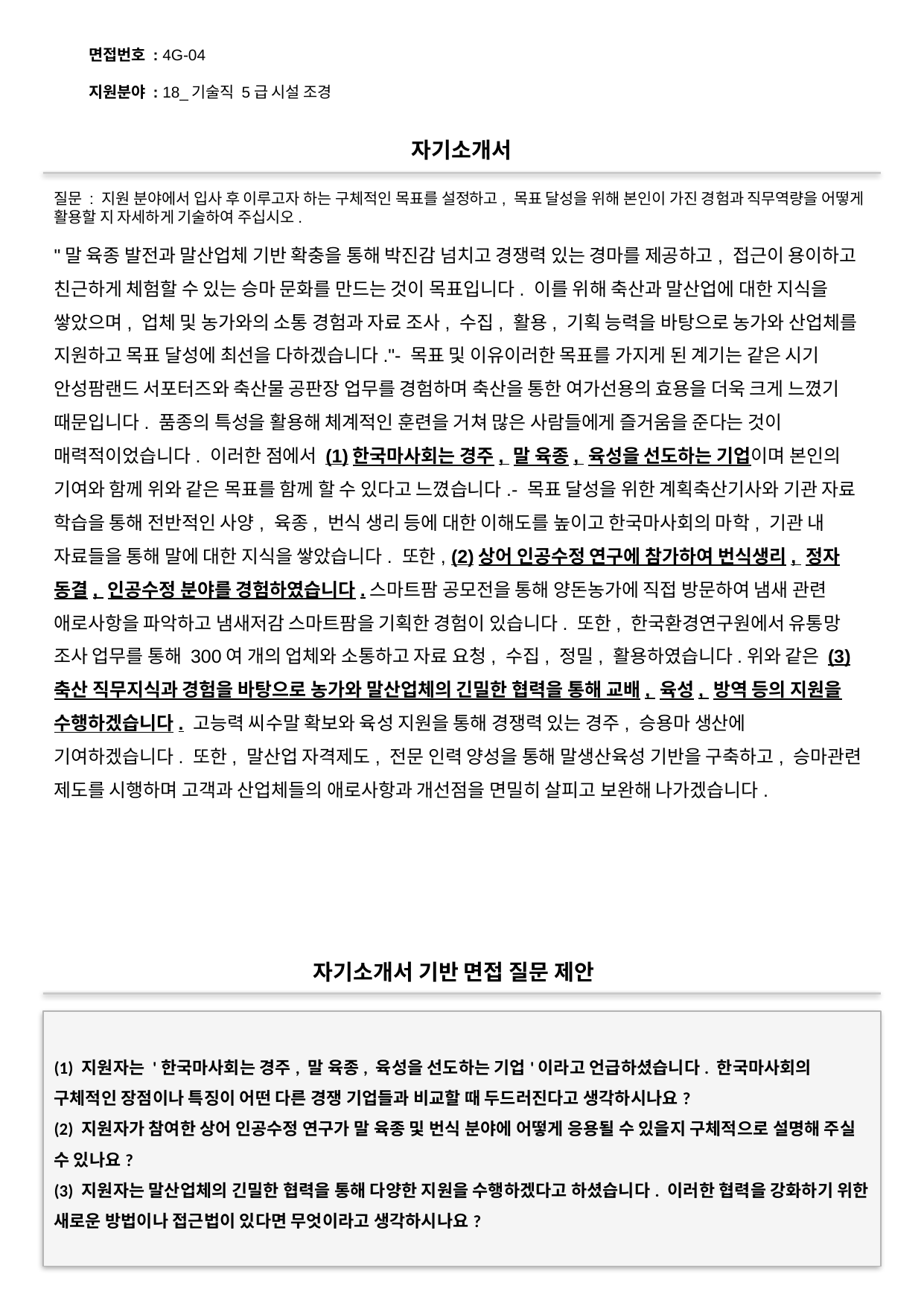

면접번호 : 4G-04

지원분야 : 18_기술직 5급 시설 조경
#

자기소개서

질문 : 지원 분야에서 입사 후 이루고자 하는 구체적인 목표를 설정하고, 목표 달성을 위해 본인이 가진 경험과 직무역량을 어떻게 활용할 지 자세하게 기술하여 주십시오.

"말 육종 발전과 말산업체 기반 확충을 통해 박진감 넘치고 경쟁력 있는 경마를 제공하고, 접근이 용이하고 친근하게 체험할 수 있는 승마 문화를 만드는 것이 목표입니다. 이를 위해 축산과 말산업에 대한 지식을 쌓았으며, 업체 및 농가와의 소통 경험과 자료 조사, 수집, 활용, 기획 능력을 바탕으로 농가와 산업체를 지원하고 목표 달성에 최선을 다하겠습니다."- 목표 및 이유이러한 목표를 가지게 된 계기는 같은 시기 안성팜랜드 서포터즈와 축산물 공판장 업무를 경험하며 축산을 통한 여가선용의 효용을 더욱 크게 느꼈기 때문입니다. 품종의 특성을 활용해 체계적인 훈련을 거쳐 많은 사람들에게 즐거움을 준다는 것이 매력적이었습니다. 이러한 점에서 (1)한국마사회는 경주, 말 육종, 육성을 선도하는 기업이며 본인의 기여와 함께 위와 같은 목표를 함께 할 수 있다고 느꼈습니다.- 목표 달성을 위한 계획축산기사와 기관 자료 학습을 통해 전반적인 사양, 육종, 번식 생리 등에 대한 이해도를 높이고 한국마사회의 마학, 기관 내 자료들을 통해 말에 대한 지식을 쌓았습니다. 또한, (2)상어 인공수정 연구에 참가하여 번식생리, 정자 동결, 인공수정 분야를 경험하였습니다.스마트팜 공모전을 통해 양돈농가에 직접 방문하여 냄새 관련 애로사항을 파악하고 냄새저감 스마트팜을 기획한 경험이 있습니다. 또한, 한국환경연구원에서 유통망 조사 업무를 통해 300여 개의 업체와 소통하고 자료 요청, 수집, 정밀, 활용하였습니다.위와 같은 (3)축산 직무지식과 경험을 바탕으로 농가와 말산업체의 긴밀한 협력을 통해 교배, 육성, 방역 등의 지원을 수행하겠습니다. 고능력 씨수말 확보와 육성 지원을 통해 경쟁력 있는 경주, 승용마 생산에 기여하겠습니다. 또한, 말산업 자격제도, 전문 인력 양성을 통해 말생산육성 기반을 구축하고, 승마관련 제도를 시행하며 고객과 산업체들의 애로사항과 개선점을 면밀히 살피고 보완해 나가겠습니다.

자기소개서 기반 면접 질문 제안

(1) 지원자는 '한국마사회는 경주, 말 육종, 육성을 선도하는 기업'이라고 언급하셨습니다. 한국마사회의 구체적인 장점이나 특징이 어떤 다른 경쟁 기업들과 비교할 때 두드러진다고 생각하시나요?
(2) 지원자가 참여한 상어 인공수정 연구가 말 육종 및 번식 분야에 어떻게 응용될 수 있을지 구체적으로 설명해 주실 수 있나요?
(3) 지원자는 말산업체의 긴밀한 협력을 통해 다양한 지원을 수행하겠다고 하셨습니다. 이러한 협력을 강화하기 위한 새로운 방법이나 접근법이 있다면 무엇이라고 생각하시나요?